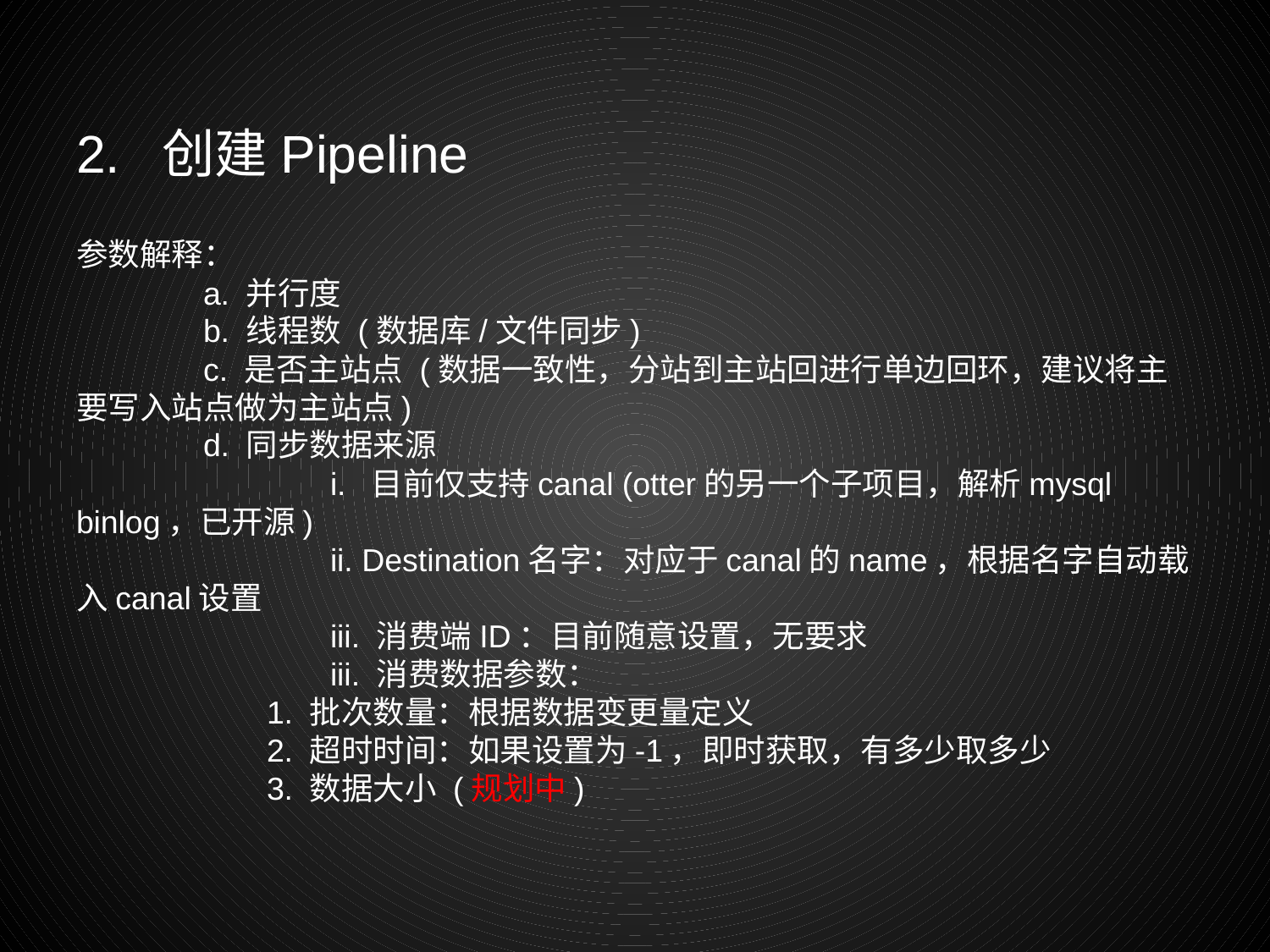

# 2.  创建Pipeline
参数解释：
	a. 并行度
	b. 线程数 (数据库/文件同步)
	c. 是否主站点 (数据一致性，分站到主站回进行单边回环，建议将主要写入站点做为主站点)
	d. 同步数据来源
		i.  目前仅支持canal (otter的另一个子项目，解析mysql binlog，已开源)
		ii. Destination名字：对应于canal的name，根据名字自动载入canal设置
		iii. 消费端ID：目前随意设置，无要求
		iii. 消费数据参数：
1. 批次数量：根据数据变更量定义
2. 超时时间：如果设置为-1，即时获取，有多少取多少
3. 数据大小 (规划中)